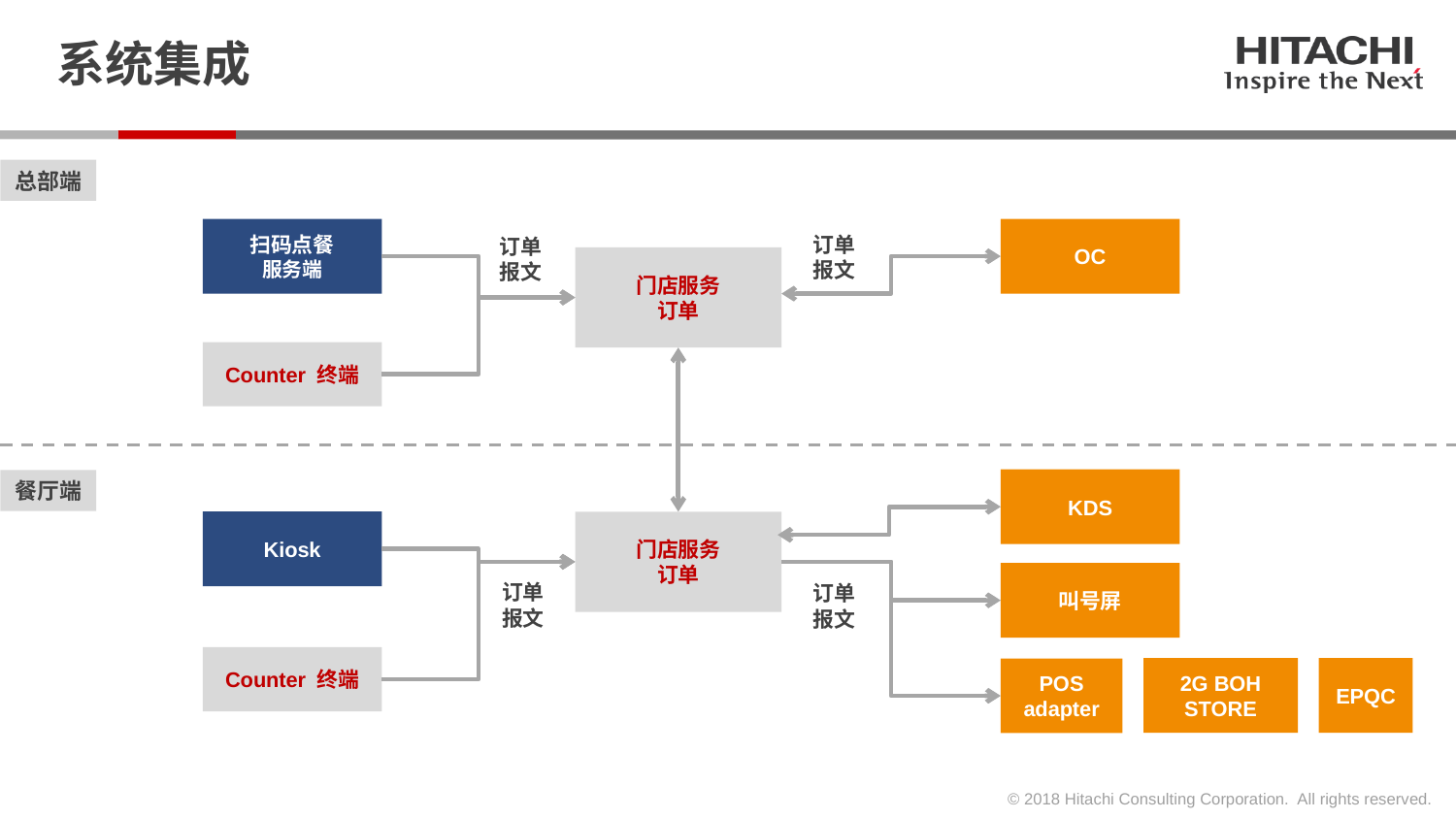

# 系统集成
总部端
OC
扫码点餐
服务端
订单报文
订单报文
门店服务
订单
Counter 终端
KDS
餐厅端
Kiosk
门店服务
订单
叫号屏
订单报文
订单报文
Counter 终端
2G BOH
STORE
EPQC
POS
adapter